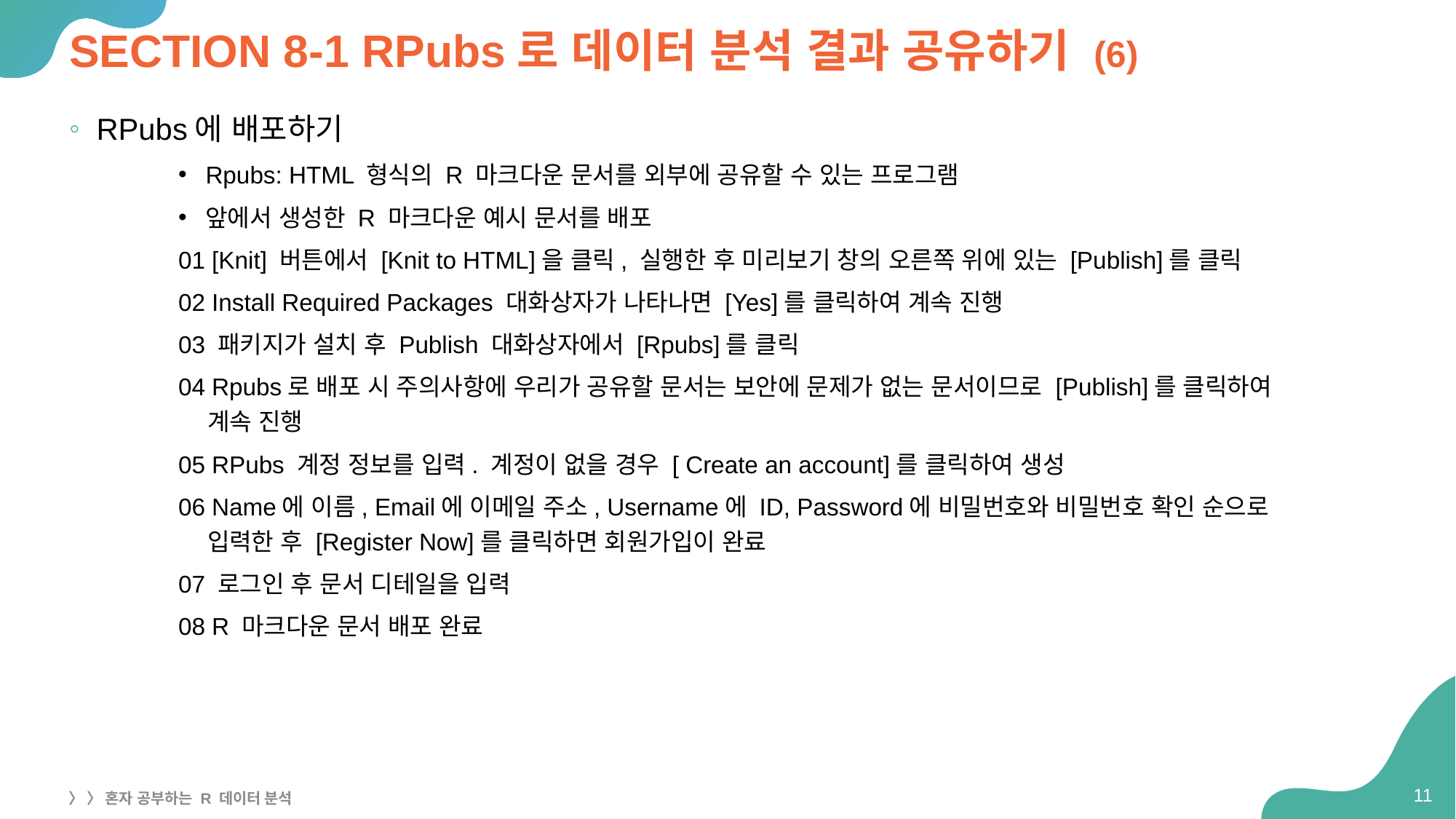

# SECTION 8-1 RPubs로 데이터 분석 결과 공유하기 (6)
RPubs에 배포하기
Rpubs: HTML 형식의 R 마크다운 문서를 외부에 공유할 수 있는 프로그램
앞에서 생성한 R 마크다운 예시 문서를 배포
01 [Knit] 버튼에서 [Knit to HTML]을 클릭, 실행한 후 미리보기 창의 오른쪽 위에 있는 [Publish]를 클릭
02 Install Required Packages 대화상자가 나타나면 [Yes]를 클릭하여 계속 진행
03 패키지가 설치 후 Publish 대화상자에서 [Rpubs]를 클릭
04 Rpubs로 배포 시 주의사항에 우리가 공유할 문서는 보안에 문제가 없는 문서이므로 [Publish]를 클릭하여
계속 진행
05 RPubs 계정 정보를 입력. 계정이 없을 경우 [ Create an account]를 클릭하여 생성
06 Name에 이름, Email에 이메일 주소, Username에 ID, Password에 비밀번호와 비밀번호 확인 순으로
입력한 후 [Register Now]를 클릭하면 회원가입이 완료
07 로그인 후 문서 디테일을 입력
08 R 마크다운 문서 배포 완료
11
〉 〉 혼자 공부하는 R 데이터 분석